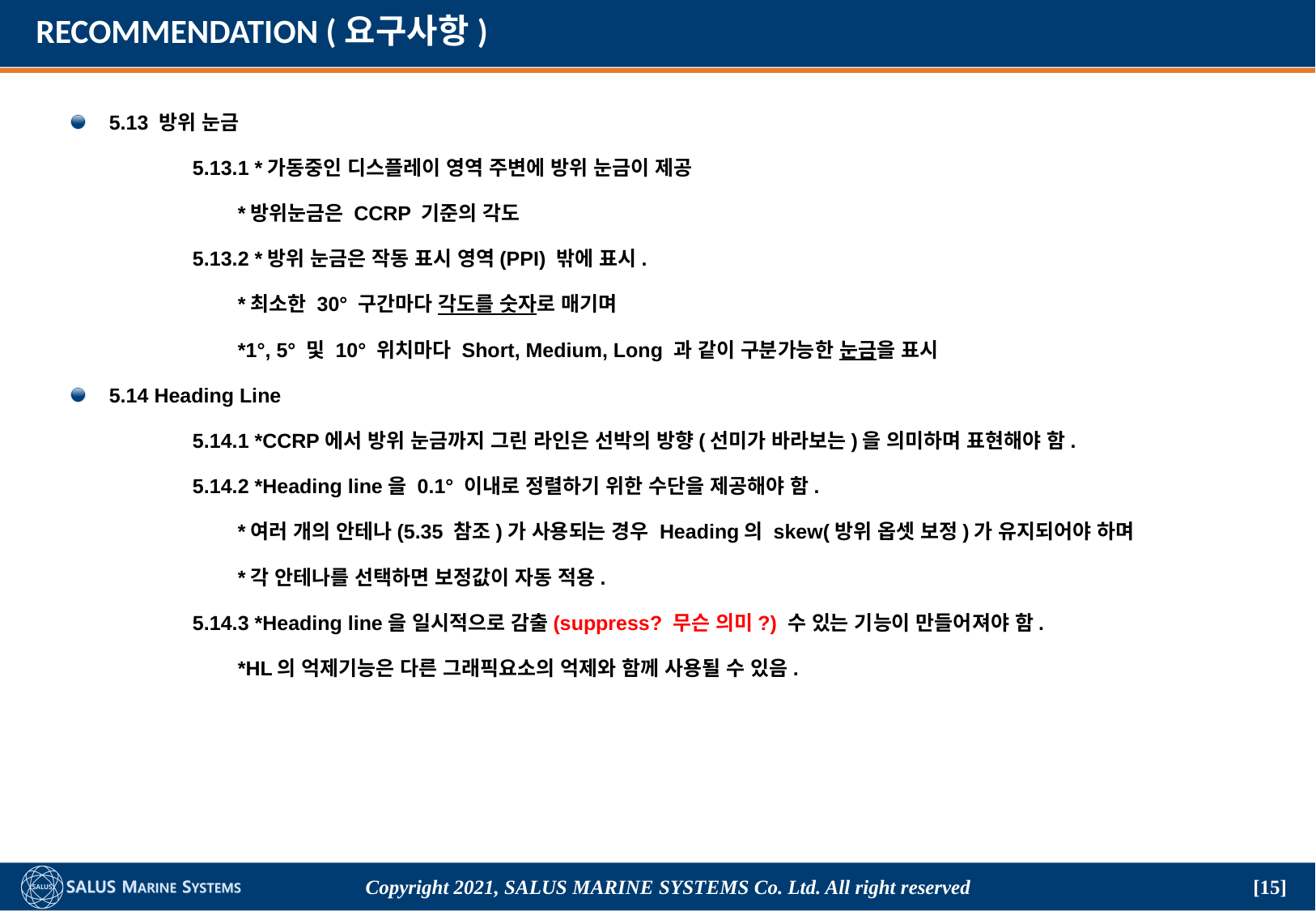

# RECOMMENDATION (요구사항)
5.13 방위 눈금
	5.13.1 *가동중인 디스플레이 영역 주변에 방위 눈금이 제공
	        *방위눈금은 CCRP 기준의 각도
	5.13.2 *방위 눈금은 작동 표시 영역(PPI) 밖에 표시.
	        *최소한 30° 구간마다 각도를 숫자로 매기며
	        *1°, 5° 및 10° 위치마다 Short, Medium, Long 과 같이 구분가능한 눈금을 표시
5.14 Heading Line
	5.14.1 *CCRP에서 방위 눈금까지 그린 라인은 선박의 방향(선미가 바라보는)을 의미하며 표현해야 함.
	5.14.2 *Heading line을 0.1° 이내로 정렬하기 위한 수단을 제공해야 함.
	        *여러 개의 안테나(5.35 참조)가 사용되는 경우 Heading의 skew(방위 옵셋 보정)가 유지되어야 하며
	        *각 안테나를 선택하면 보정값이 자동 적용.
	5.14.3 *Heading line을 일시적으로 감출(suppress? 무슨 의미?) 수 있는 기능이 만들어져야 함.
	        *HL의 억제기능은 다른 그래픽요소의 억제와 함께 사용될 수 있음.
Copyright 2021, SALUS Marine Systems Co. Ltd. All right reserved
[15]